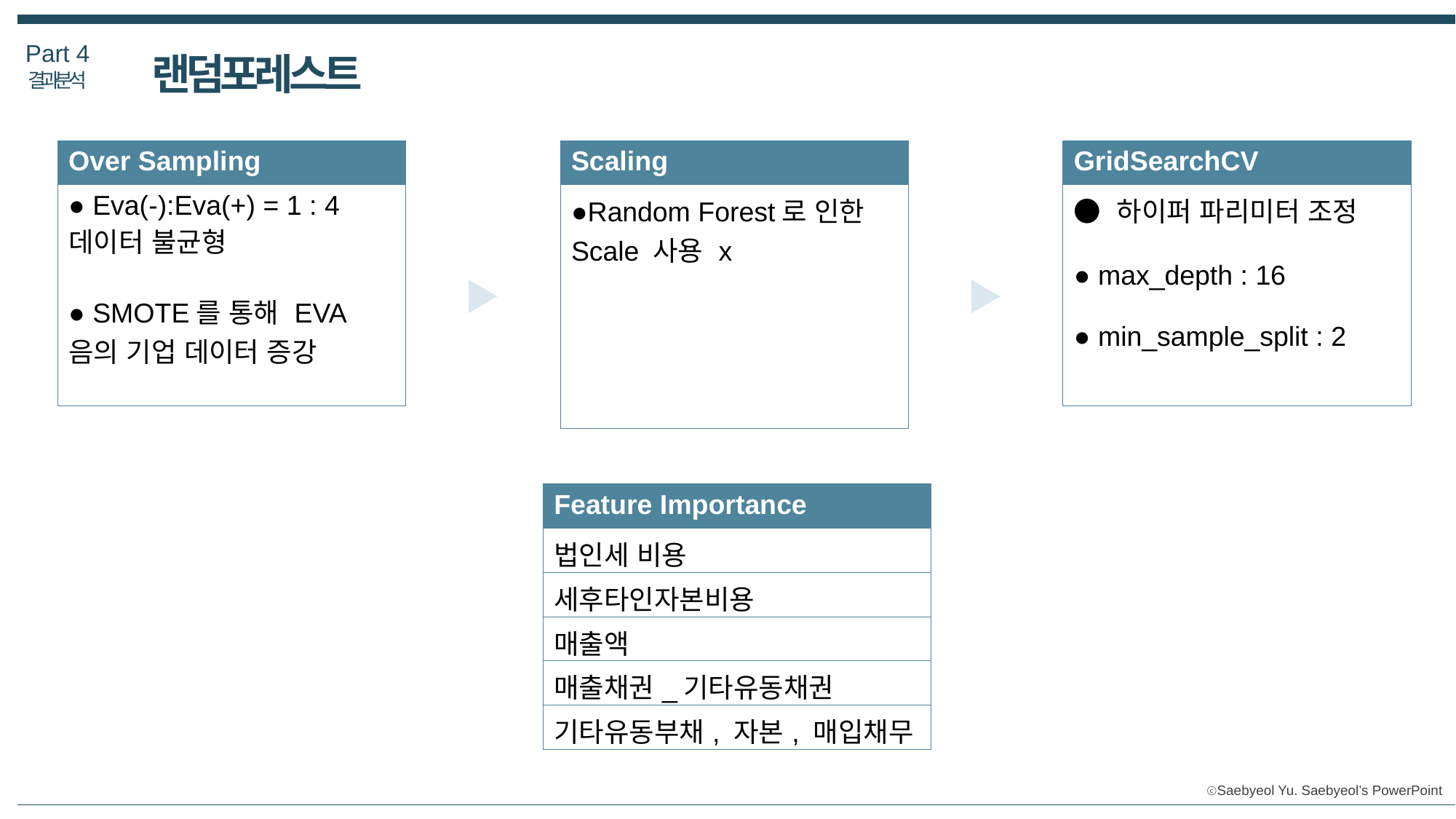

Part 4
랜덤포레스트
결과분석
| Over Sampling |
| --- |
| ● Eva(-):Eva(+) = 1 : 4 데이터 불균형 ● SMOTE를 통해 EVA 음의 기업 데이터 증강 |
| Scaling |
| --- |
| ●Random Forest로 인한 Scale 사용 x |
| GridSearchCV |
| --- |
| ● 하이퍼 파리미터 조정 ● max\_depth : 16 ● min\_sample\_split : 2 |
ROIC(투하자본이익률)

| Feature Importance |
| --- |
| 법인세 비용 |
| 세후타인자본비용 |
| 매출액 |
| 매출채권\_기타유동채권 |
| 기타유동부채, 자본, 매입채무 |